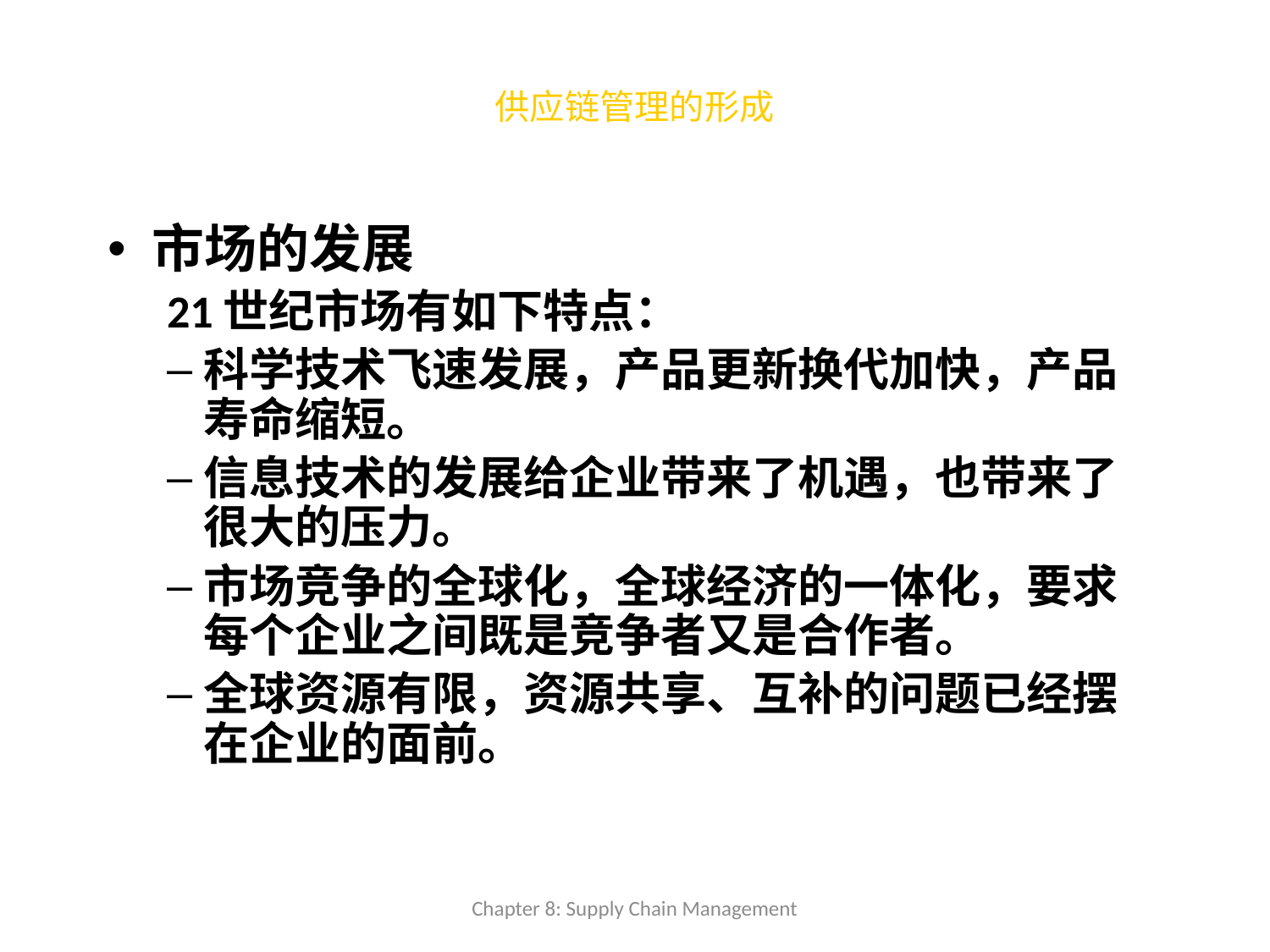

# 供应链管理的形成
市场的发展
21世纪市场有如下特点：
科学技术飞速发展，产品更新换代加快，产品寿命缩短。
信息技术的发展给企业带来了机遇，也带来了很大的压力。
市场竞争的全球化，全球经济的一体化，要求每个企业之间既是竞争者又是合作者。
全球资源有限，资源共享、互补的问题已经摆在企业的面前。
Chapter 8: Supply Chain Management